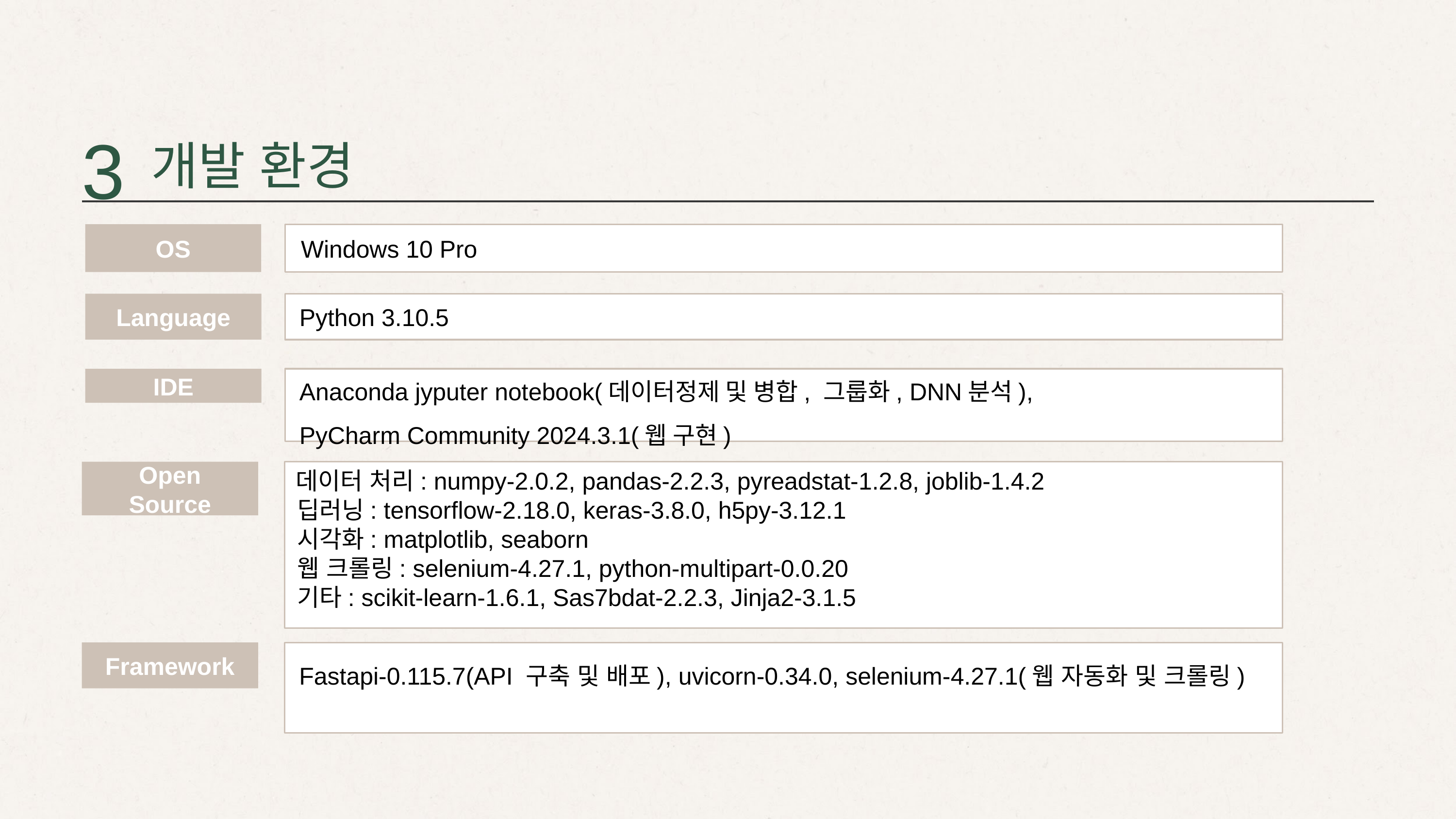

3
개발 환경
Windows 10 Pro
OS
Language
Python 3.10.5
IDE
Anaconda jyputer notebook(데이터정제 및 병합, 그룹화, DNN분석),
PyCharm Community 2024.3.1(웹 구현)
 데이터 처리: numpy-2.0.2, pandas-2.2.3, pyreadstat-1.2.8, joblib-1.4.2
 딥러닝: tensorflow-2.18.0, keras-3.8.0, h5py-3.12.1
 시각화: matplotlib, seaborn
 웹 크롤링: selenium-4.27.1, python-multipart-0.0.20
 기타: scikit-learn-1.6.1, Sas7bdat-2.2.3, Jinja2-3.1.5

Open
Source
Framework
Fastapi-0.115.7(API 구축 및 배포), uvicorn-0.34.0, selenium-4.27.1(웹 자동화 및 크롤링)